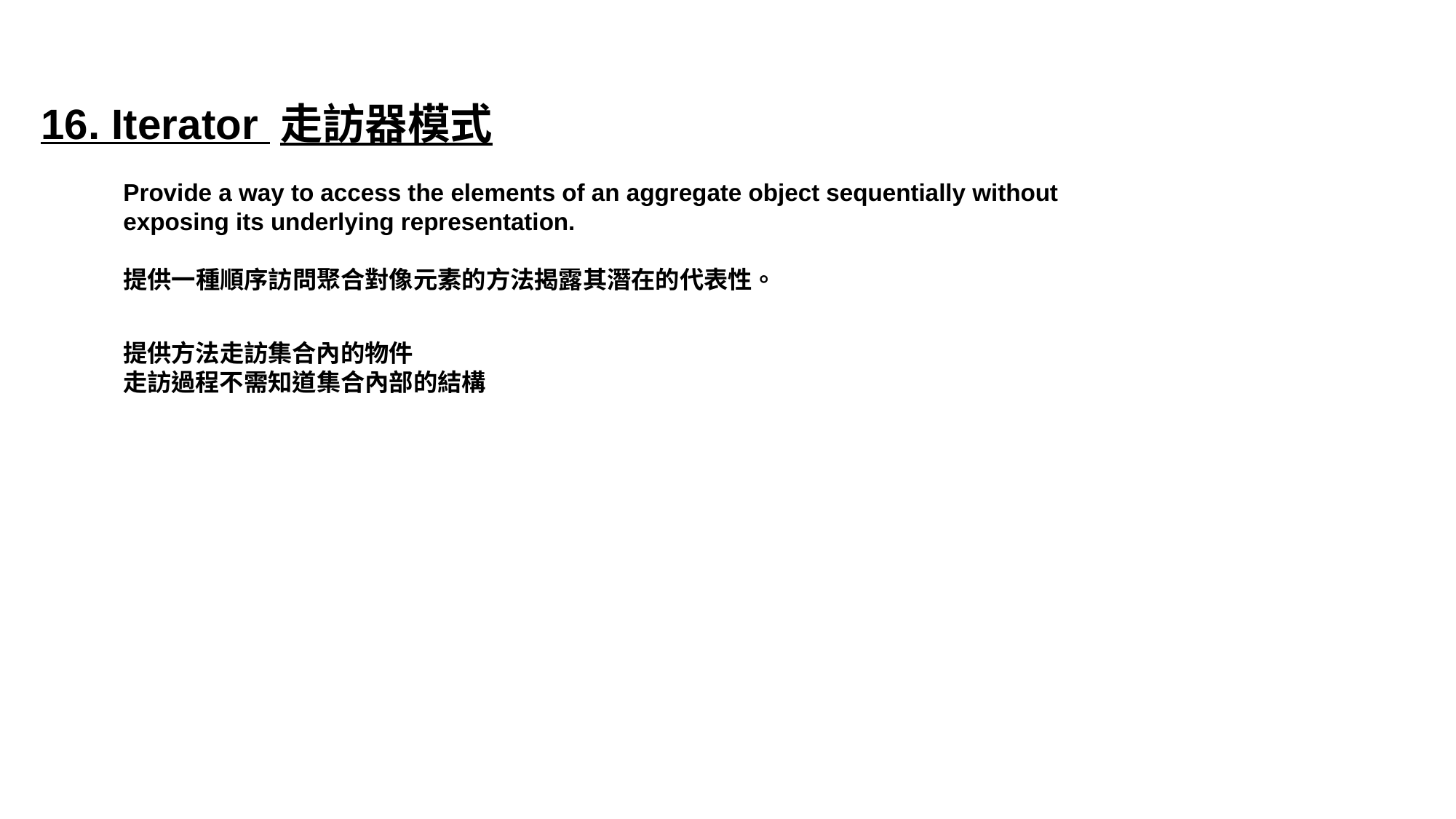

16. Iterator 走訪器模式
Provide a way to access the elements of an aggregate object sequentially without
exposing its underlying representation.

提供一種順序訪問聚合對像元素的方法揭露其潛在的代表性。
提供方法走訪集合內的物件
走訪過程不需知道集合內部的結構